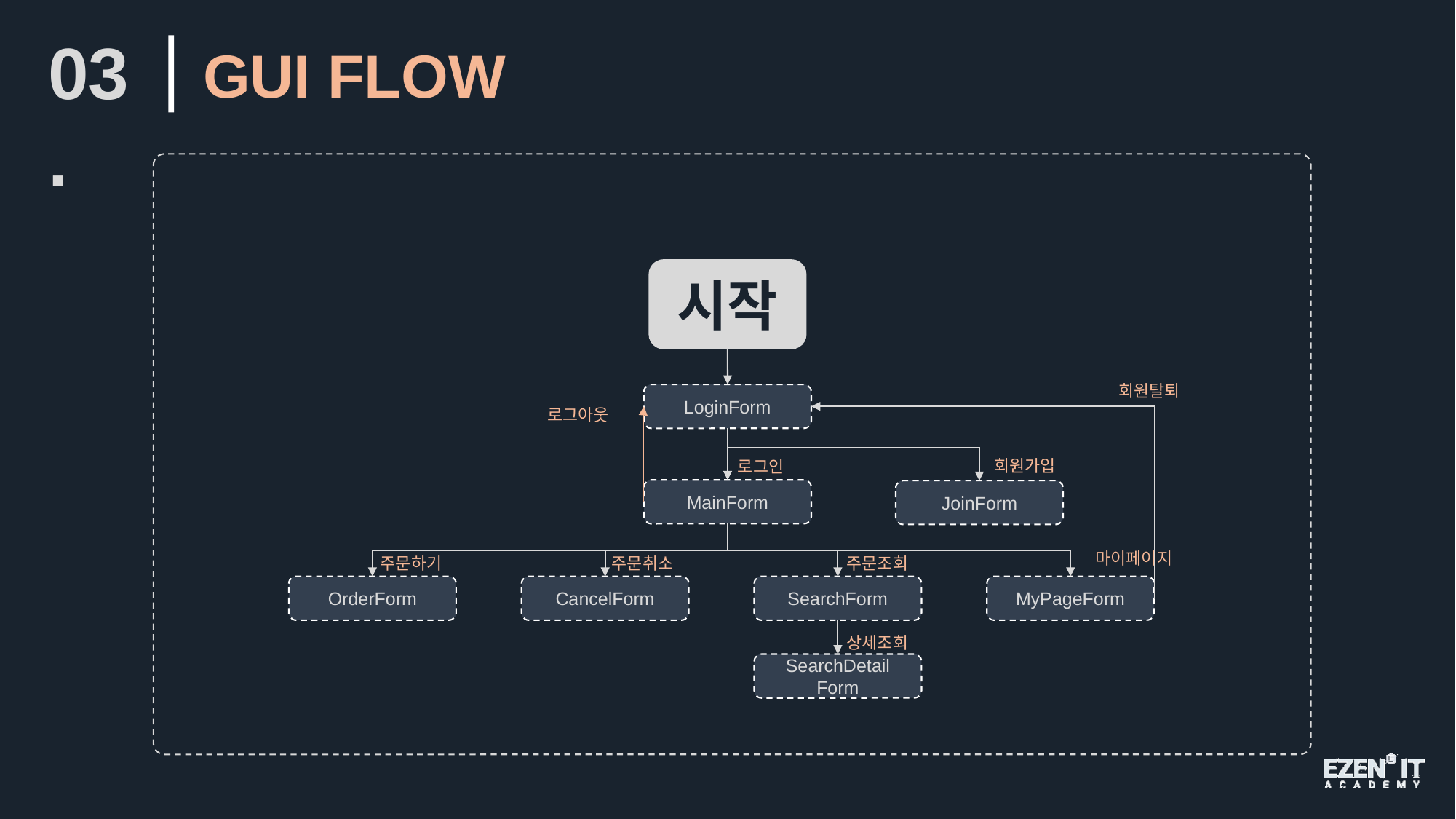

03.
GUI FLOW

시작
회원탈퇴
LoginForm
로그아웃
회원가입
로그인
MainForm
JoinForm
마이페이지
주문조회
주문취소
주문하기
OrderForm
CancelForm
SearchForm
MyPageForm
상세조회
SearchDetail Form